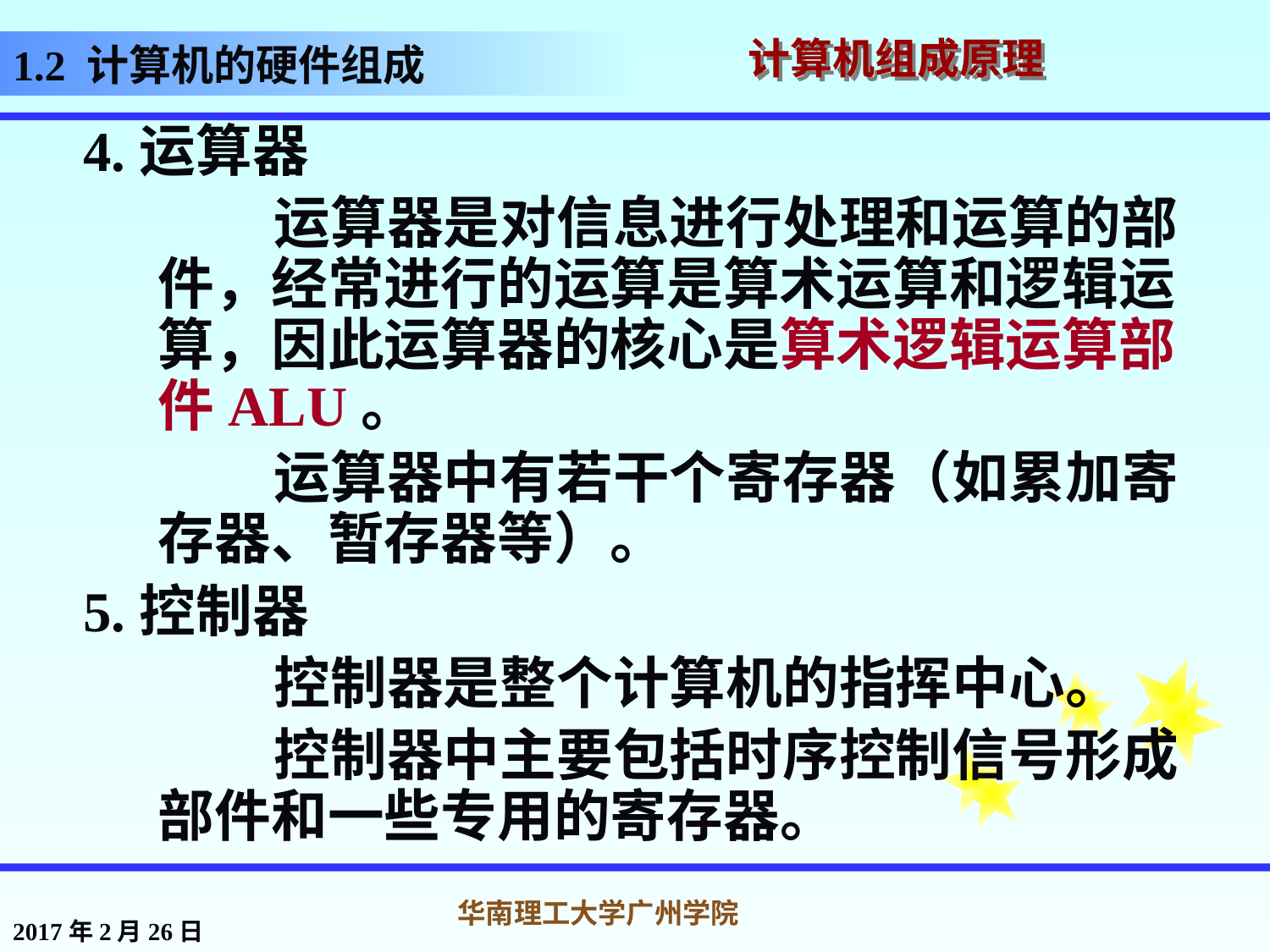

1.2 计算机的硬件组成
  4.运算器
           运算器是对信息进行处理和运算的部件，经常进行的运算是算术运算和逻辑运算，因此运算器的核心是算术逻辑运算部件ALU。
           运算器中有若干个寄存器（如累加寄存器、暂存器等）。
  5.控制器
           控制器是整个计算机的指挥中心。
           控制器中主要包括时序控制信号形成部件和一些专用的寄存器。
2017年2月26日